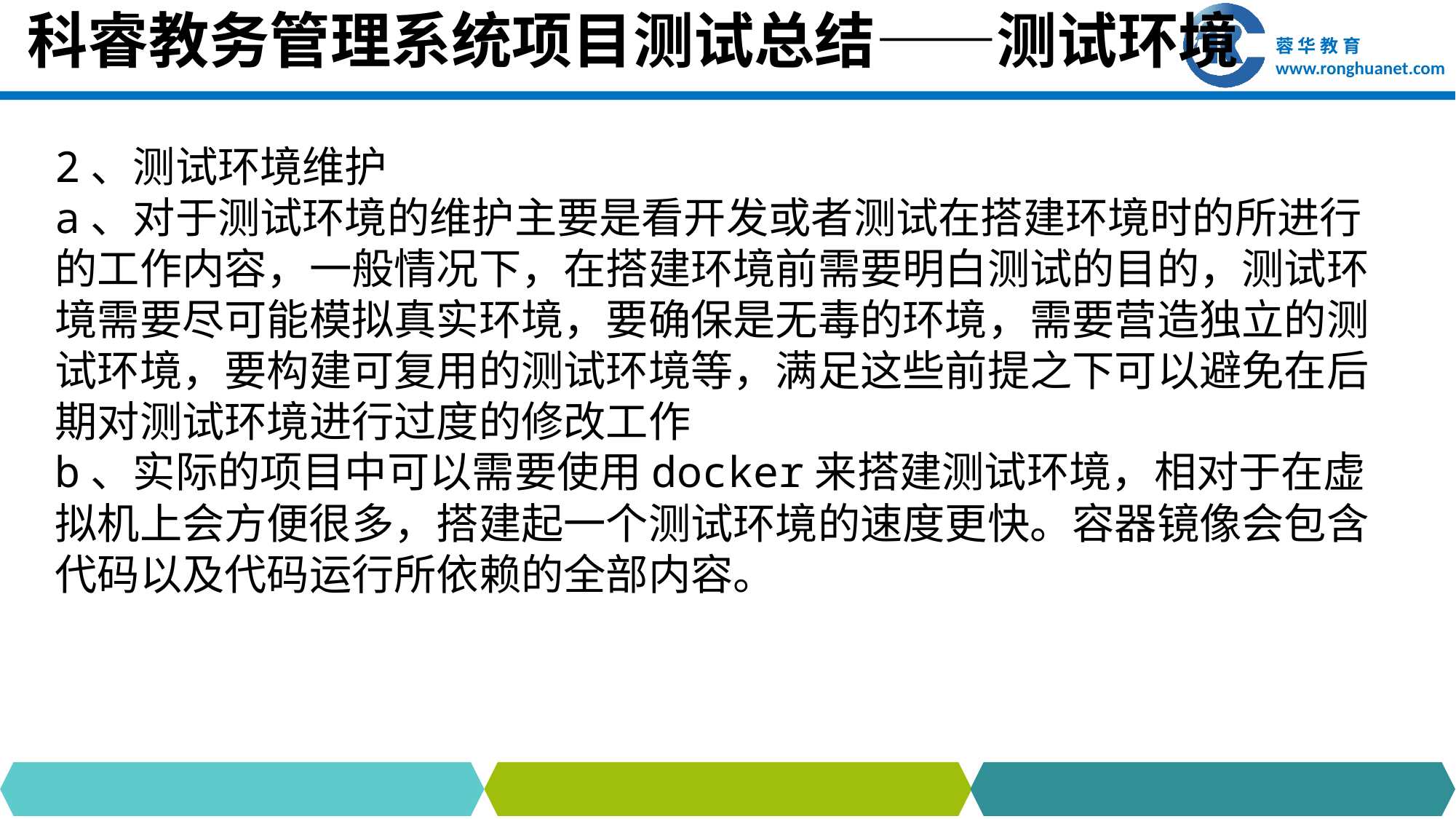

# 科睿教务管理系统项目测试总结——测试环境
2、测试环境维护
a、对于测试环境的维护主要是看开发或者测试在搭建环境时的所进行的工作内容，一般情况下，在搭建环境前需要明白测试的目的，测试环境需要尽可能模拟真实环境，要确保是无毒的环境，需要营造独立的测试环境，要构建可复用的测试环境等，满足这些前提之下可以避免在后期对测试环境进行过度的修改工作
b、实际的项目中可以需要使用docker来搭建测试环境，相对于在虚拟机上会方便很多，搭建起一个测试环境的速度更快。容器镜像会包含代码以及代码运行所依赖的全部内容。